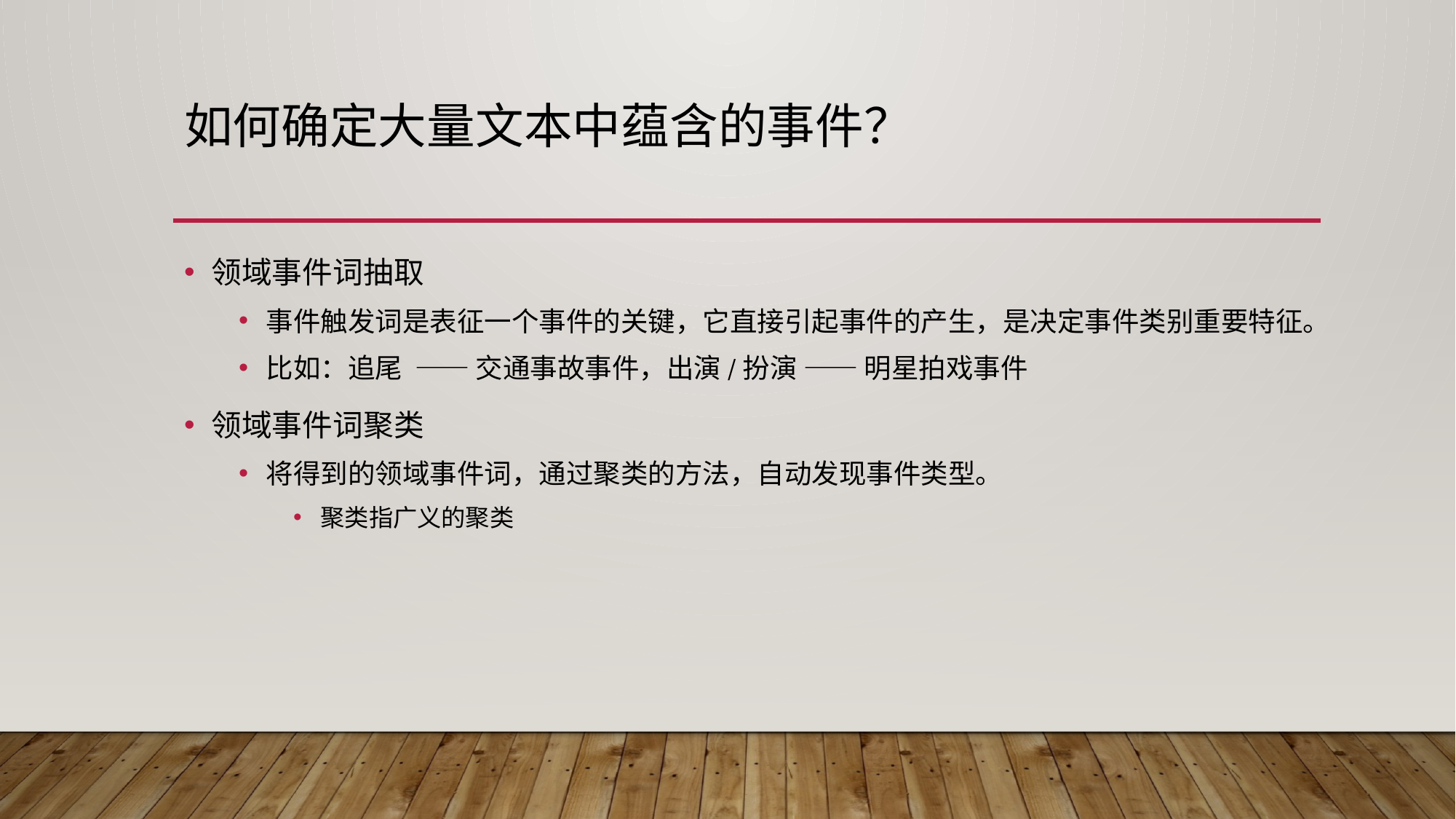

# 如何确定大量文本中蕴含的事件？
领域事件词抽取
事件触发词是表征一个事件的关键，它直接引起事件的产生，是决定事件类别重要特征。
比如：追尾  —— 交通事故事件，出演/扮演 —— 明星拍戏事件
领域事件词聚类
将得到的领域事件词，通过聚类的方法，自动发现事件类型。
聚类指广义的聚类